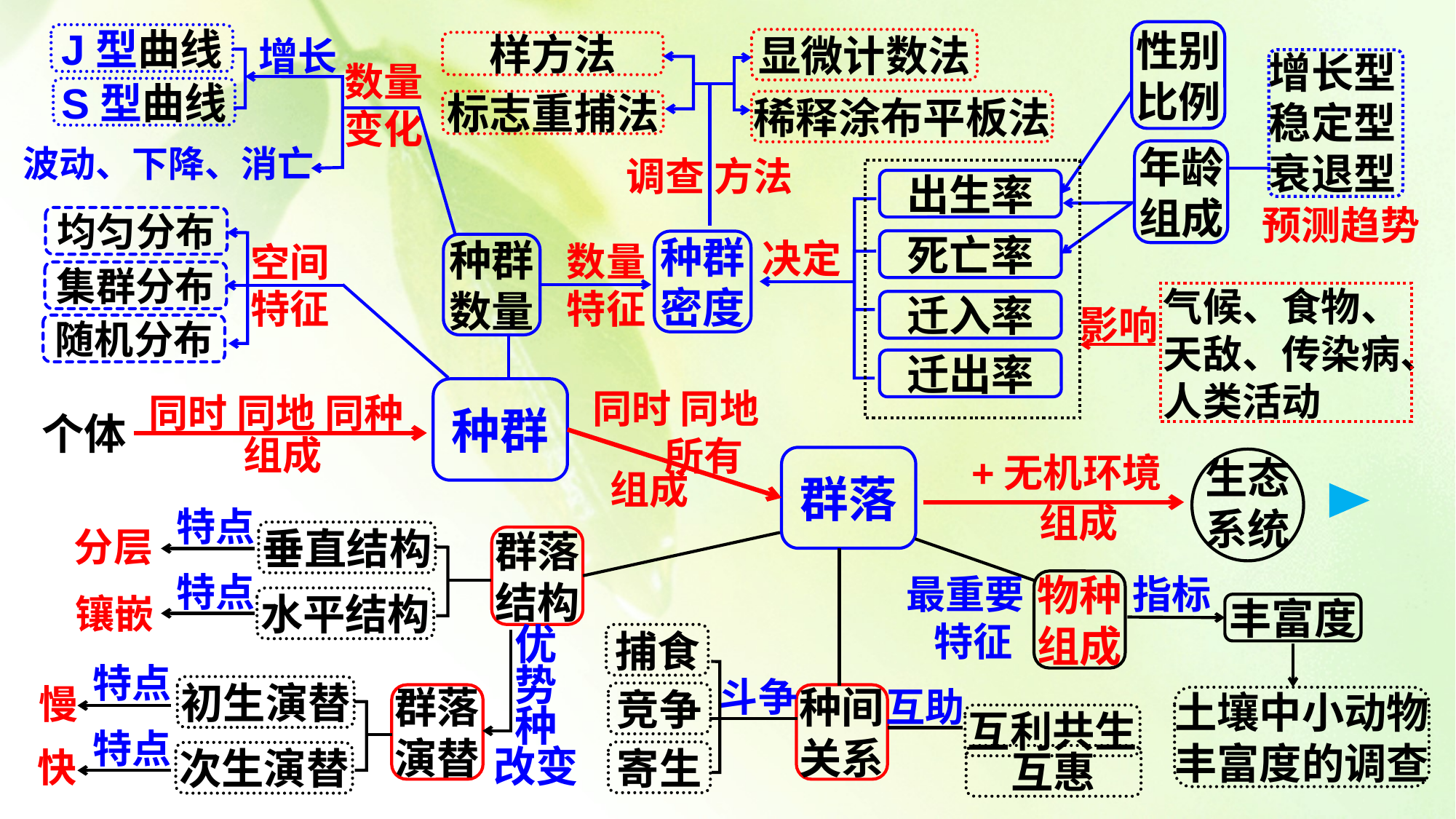

性别
比例
J型曲线
增长
显微计数法
样方法

标志重捕法
增长型
稳定型
衰退型

数量
变化

S型曲线
稀释涂布平板法

波动、下降、消亡
调查 方法
年龄
组成

出生率
预测趋势

均匀分布

集群分布
随机分布
决定
死亡率
种群
密度
数量
特征
种群
数量
空间
特征

气候、食物、
天敌、传染病、
人类活动
迁入率
影响
迁出率

同时 同地
       所有
种群
同时 同地 同种
个体
组成

生态
系统

+无机环境

群落
组成

组成
特点
分层
垂直结构
群落
结构

最重要
  特征
特点
物种
组成
指标
镶嵌
水平结构
丰富度
优
势
种
改变
捕食

特点
慢
斗争
初生演替
竞争
群落
演替
种间
关系
互助
土壤中小动物
丰富度的调查

互利共生
特点
快
寄生
次生演替
互惠